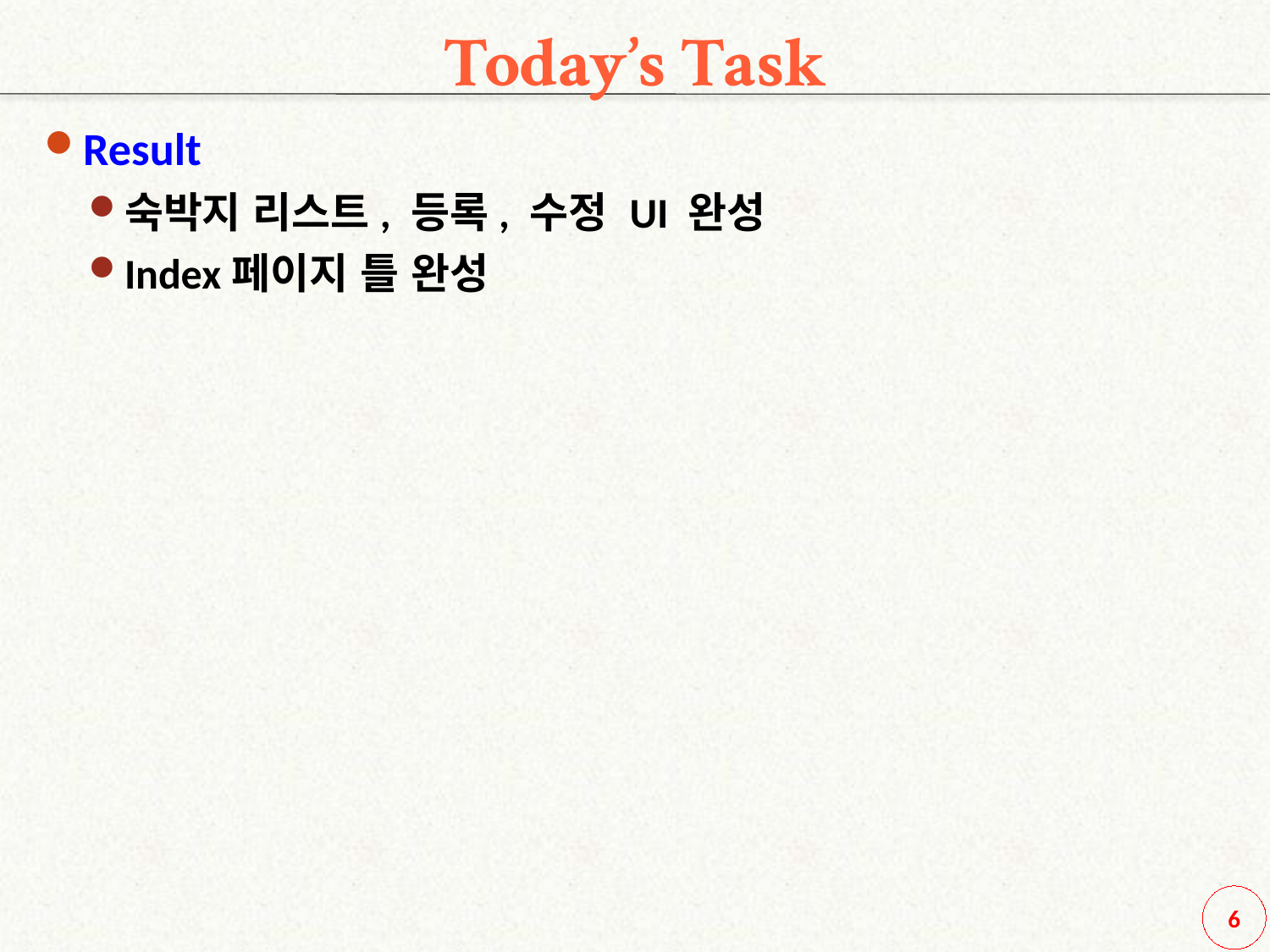

Today’s Task
Result
숙박지 리스트, 등록, 수정 UI 완성
Index페이지 틀 완성